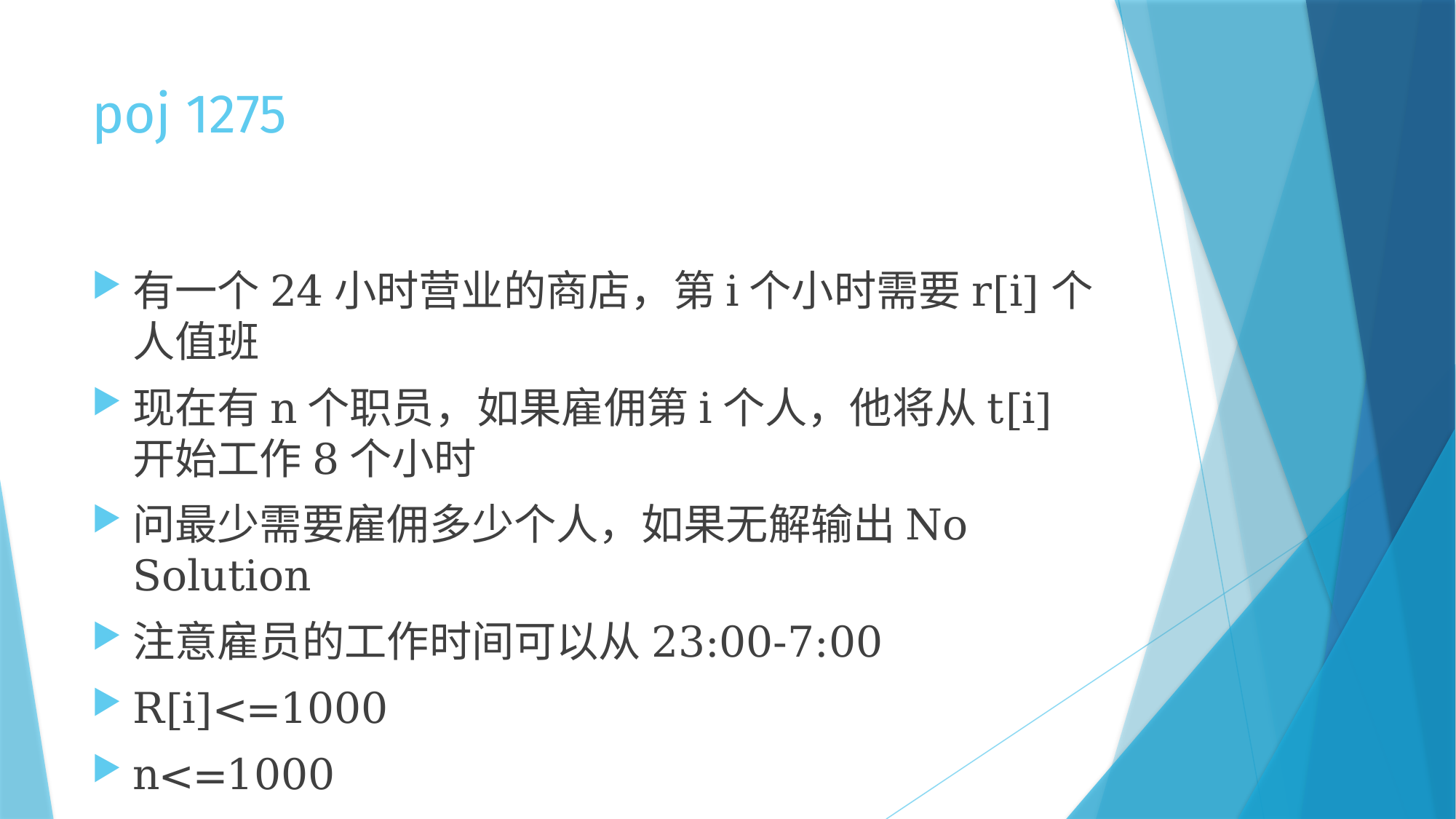

# poj 1275
有一个24小时营业的商店，第i个小时需要r[i]个人值班
现在有n个职员，如果雇佣第i个人，他将从t[i]开始工作8个小时
问最少需要雇佣多少个人，如果无解输出No Solution
注意雇员的工作时间可以从23:00-7:00
R[i]<=1000
n<=1000